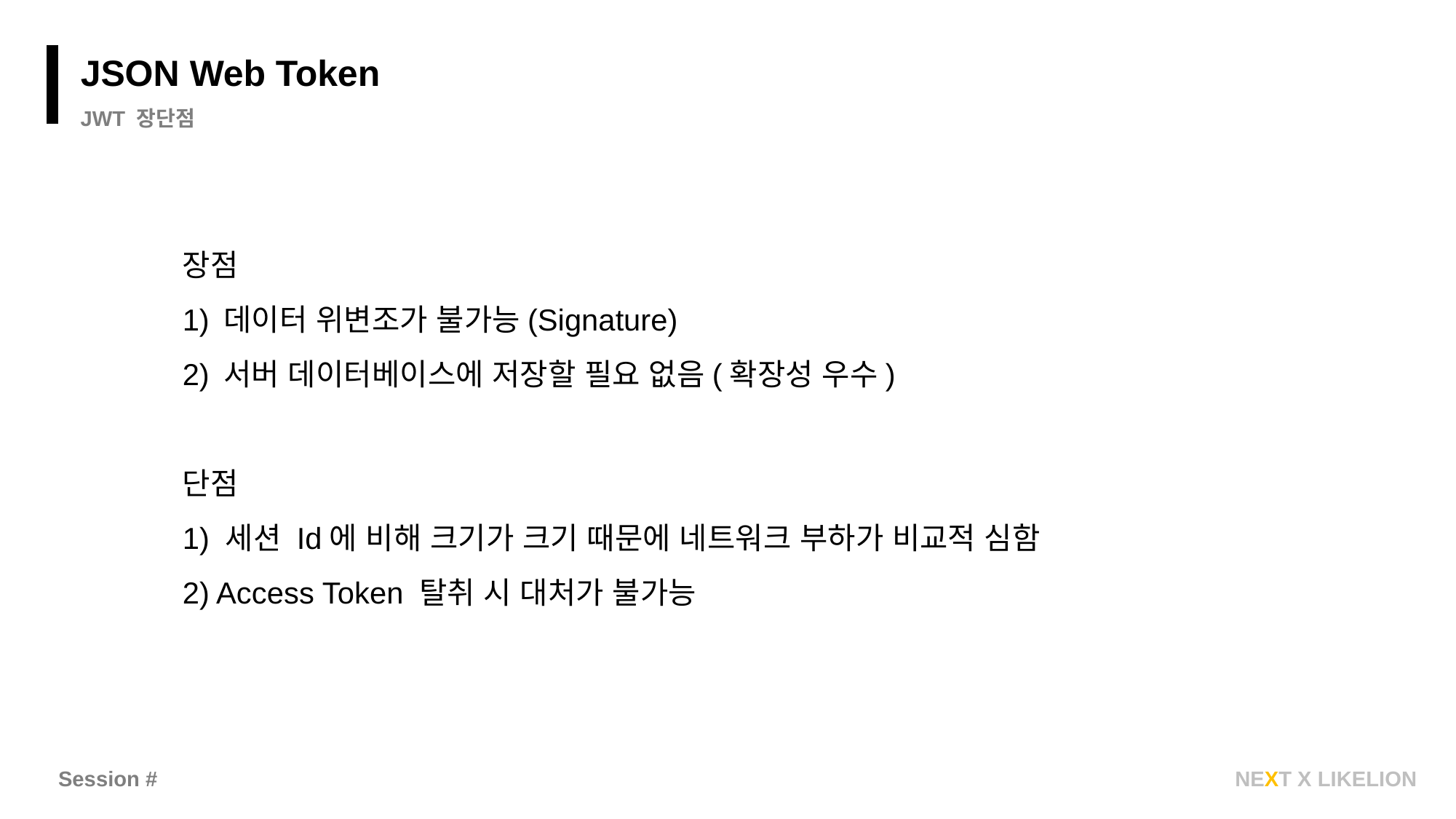

과제
JSON Web Token

JWT 장단점
장점
데이터 위변조가 불가능(Signature)
서버 데이터베이스에 저장할 필요 없음(확장성 우수)

단점
1) 세션 Id에 비해 크기가 크기 때문에 네트워크 부하가 비교적 심함
2) Access Token 탈취 시 대처가 불가능

Session #
NEXT X LIKELION